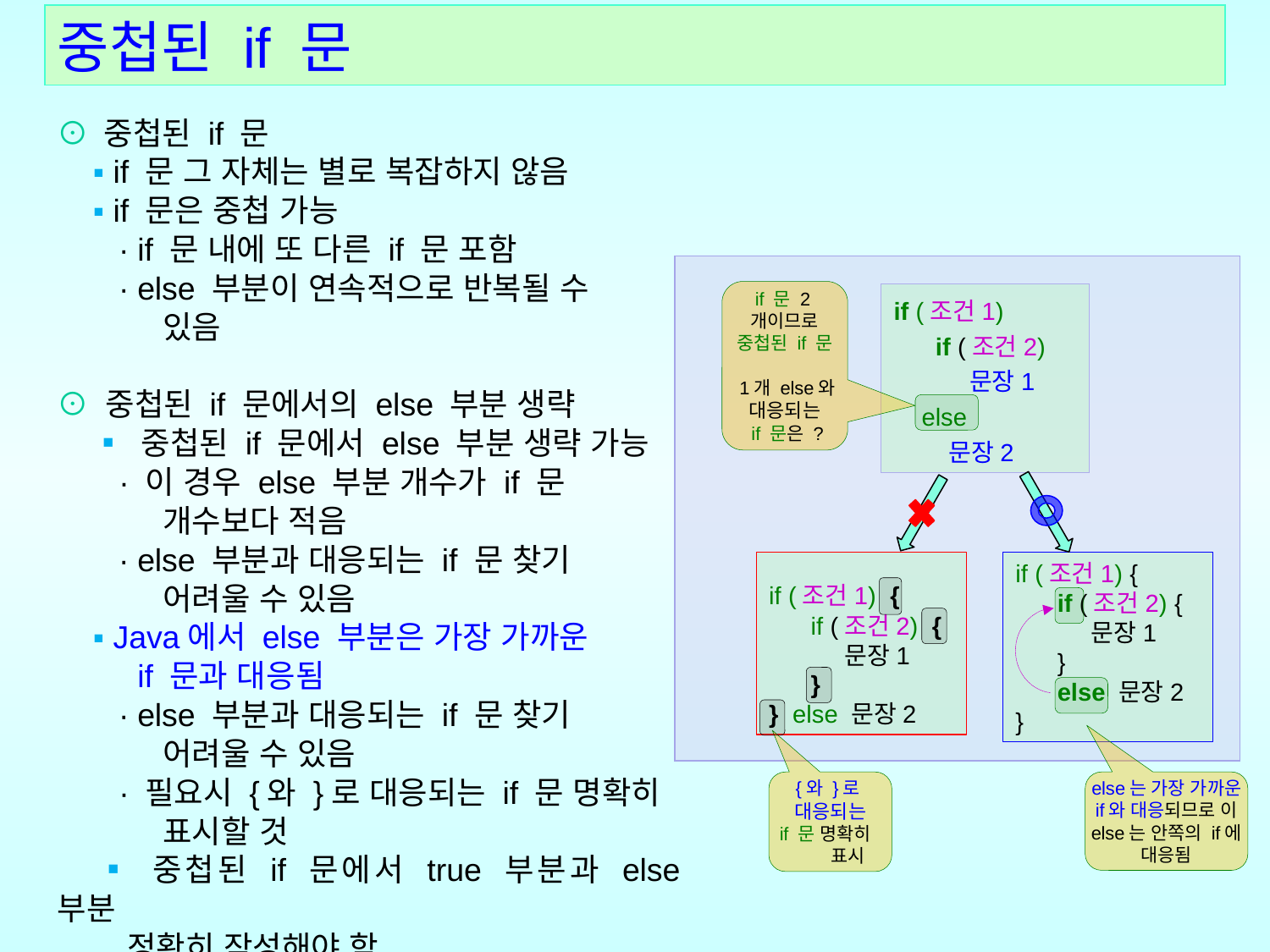

중첩된 if 문
⊙ 중첩된 if 문
    ▪ if 문 그 자체는 별로 복잡하지 않음
    ▪ if 문은 중첩 가능
       ∙ if 문 내에 또 다른 if 문 포함
       ∙ else 부분이 연속적으로 반복될 수
           있음

⊙ 중첩된 if 문에서의 else 부분 생략
    ▪ 중첩된 if 문에서 else 부분 생략 가능
       ∙ 이 경우 else 부분 개수가 if 문
           개수보다 적음
       ∙ else 부분과 대응되는 if 문 찾기
           어려울 수 있음
    ▪ Java에서 else 부분은 가장 가까운
         if 문과 대응됨
       ∙ else 부분과 대응되는 if 문 찾기
           어려울 수 있음
       ∙ 필요시 {와 }로 대응되는 if 문 명확히
           표시할 것
   ▪ 중첩된 if 문에서 true 부분과 else 부분
       정확히 작성해야 함

if 문 2개이므로 중첩된 if 문

 1개 else와 대응되는
 if 문은 ?
if (조건1)
      if (조건2)
          문장1
    else
       문장2

if (조건1)  {
      if (조건2)  {
          문장1
      }
}  else 문장2
if (조건1) {
      if (조건2) {
          문장1
      }
      else 문장2
}

{와 }로
대응되는
 if 문 명확히           표시
else는 가장 가까운 if와 대응되므로 이 else는 안쪽의 if에 대응됨